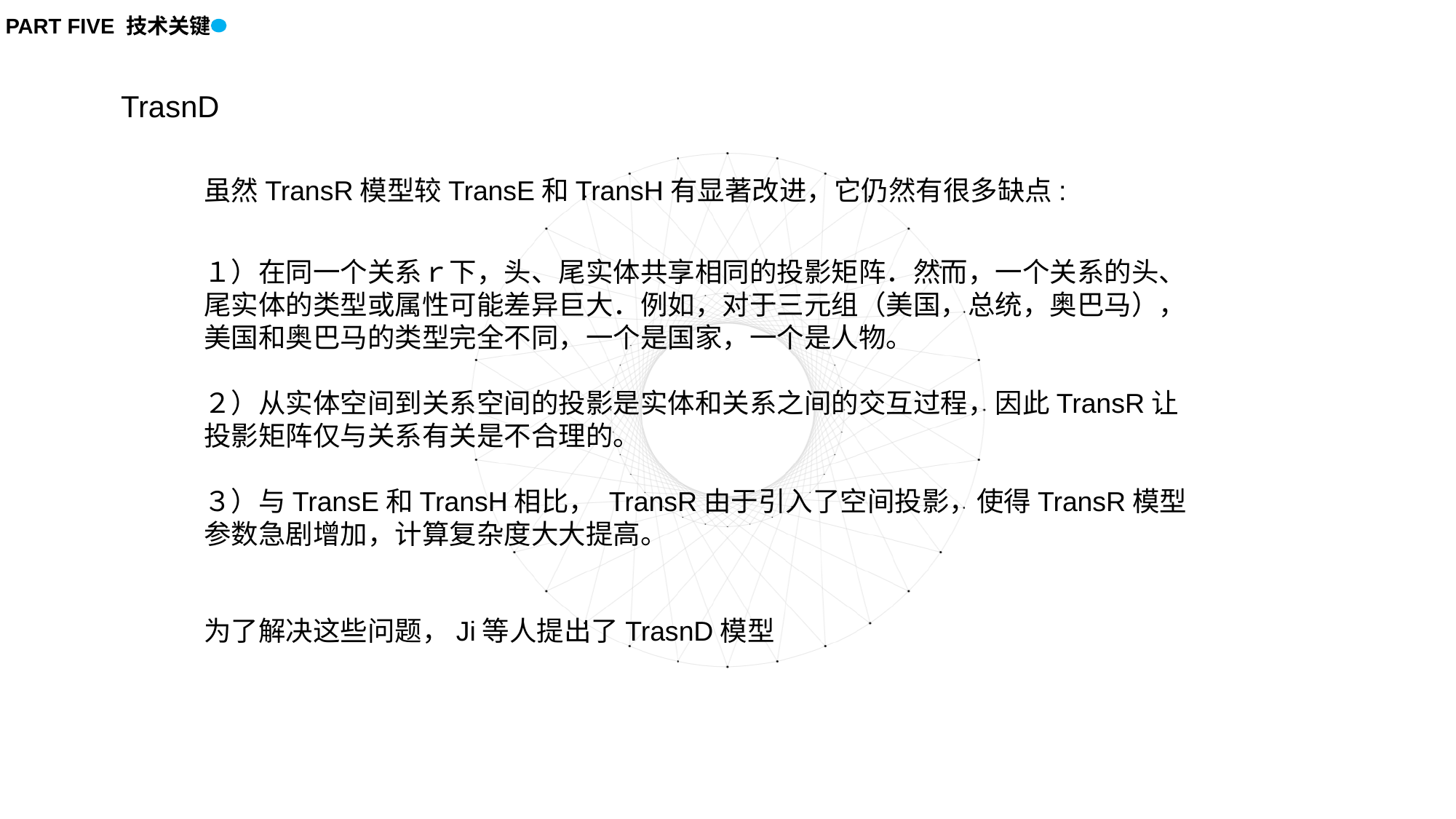

PART FIVE 技术关键

TrasnD
虽然TransR模型较TransE和TransH有显著改进，它仍然有很多缺点:
１）在同一个关系ｒ下，头、尾实体共享相同的投影矩阵．然而，一个关系的头、尾实体的类型或属性可能差异巨大．例如，对于三元组（美国，总统，奥巴马），美国和奥巴马的类型完全不同，一个是国家，一个是人物。

２）从实体空间到关系空间的投影是实体和关系之间的交互过程，因此TransR让投影矩阵仅与关系有关是不合理的。

３）与TransE和TransH相比， TransR由于引入了空间投影，使得TransR模型参数急剧增加，计算复杂度大大提高。
为了解决这些问题，Ji等人提出了TrasnD模型